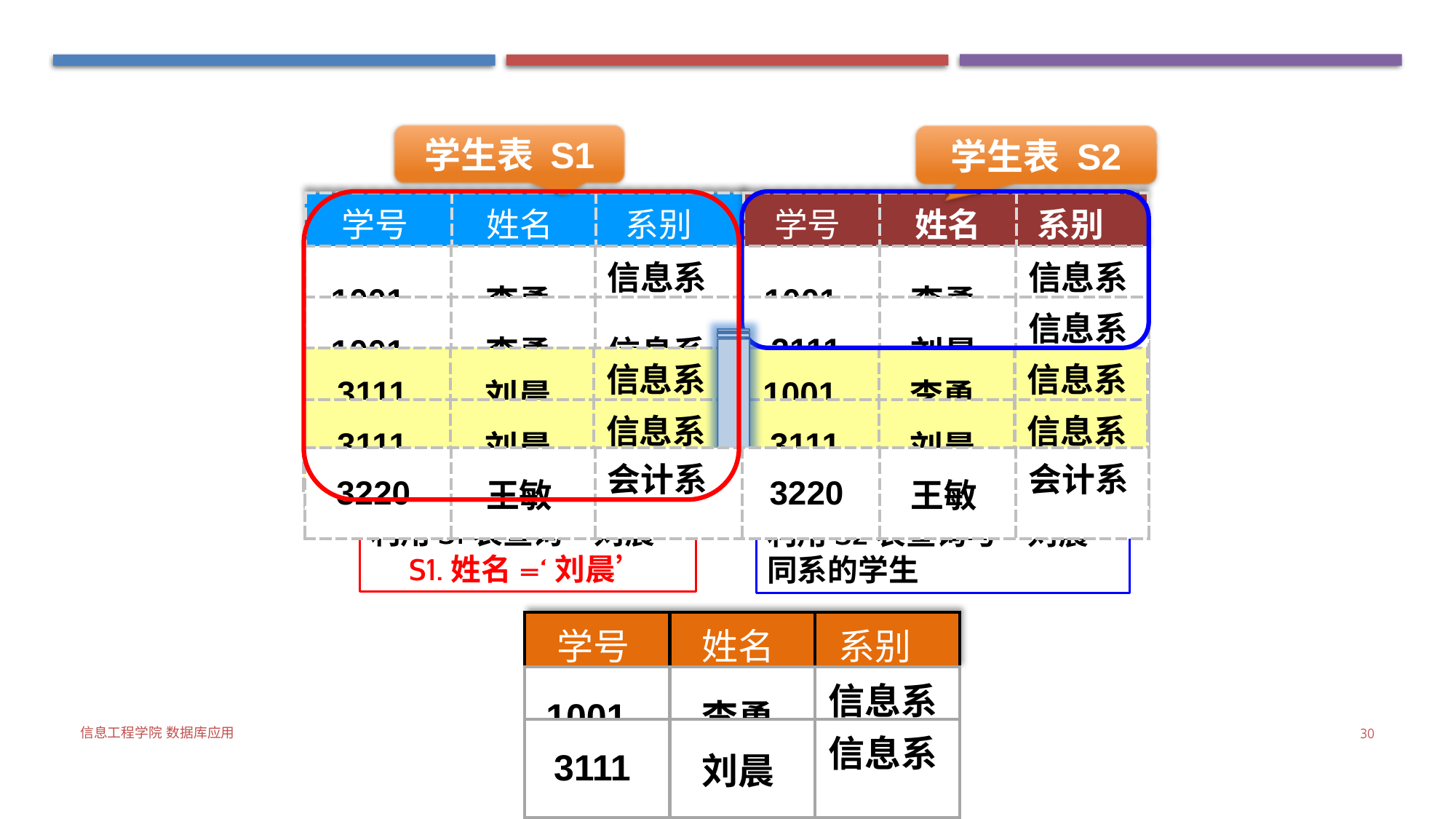

学生表 S1
学生表 S2

| 学号 | 姓名 | 系别 |
| --- | --- | --- |
| 学号 | 姓名 | 系别 |
| --- | --- | --- |
| 1001 | 李勇 | 信息系 | 1001 | 李勇 | 信息系 |
| --- | --- | --- | --- | --- | --- |
| 1001 | 李勇 | 信息系 | 3111 | 刘晨 | 信息系 |
| --- | --- | --- | --- | --- | --- |
| 3111 | 刘晨 | 信息系 | 1001 | 李勇 | 信息系 |
| --- | --- | --- | --- | --- | --- |
| 3111 | 刘晨 | 信息系 | 1001 | 李勇 | 信息系 |
| --- | --- | --- | --- | --- | --- |

| 3111 | 刘晨 | 信息系 | 3111 | 刘晨 | 信息系 |
| --- | --- | --- | --- | --- | --- |
| 3111 | 刘晨 | 信息系 | 3111 | 刘晨 | 信息系 |
| --- | --- | --- | --- | --- | --- |
| 3220 | 王敏 | 会计系 | 3220 | 王敏 | 会计系 |
| --- | --- | --- | --- | --- | --- |
利用S1表查询“刘晨”
S1.姓名=‘刘晨’
利用S2表查询与“刘晨”
同系的学生
| 学号 | 姓名 | 系别 |
| --- | --- | --- |
| 1001 | 李勇 | 信息系 |
| --- | --- | --- |
信息工程学院 数据库应用
30
| 3111 | 刘晨 | 信息系 |
| --- | --- | --- |